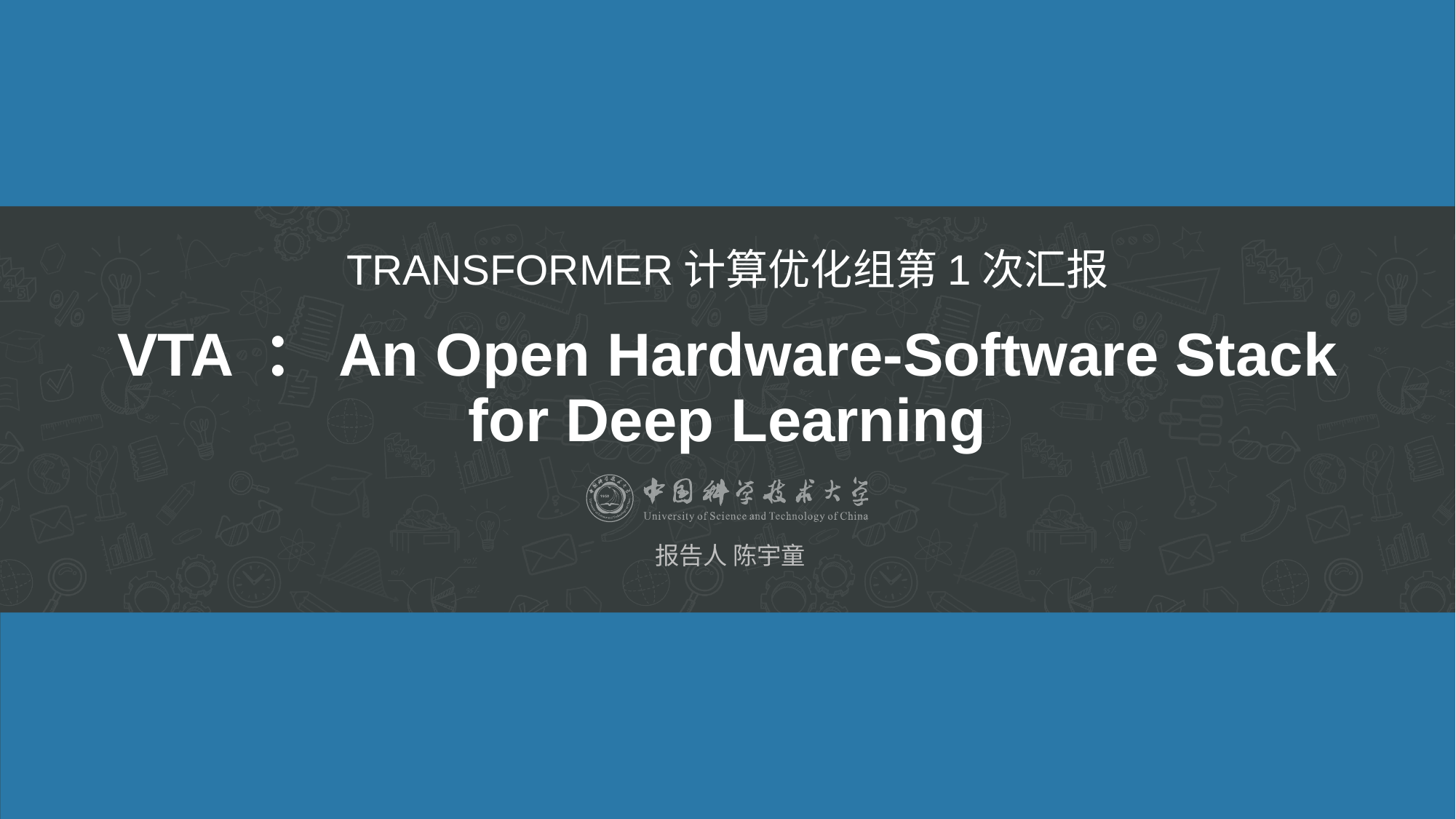

Transformer计算优化组第1次汇报
# VTA ：An Open Hardware-Software Stack for Deep Learning
报告人 陈宇童